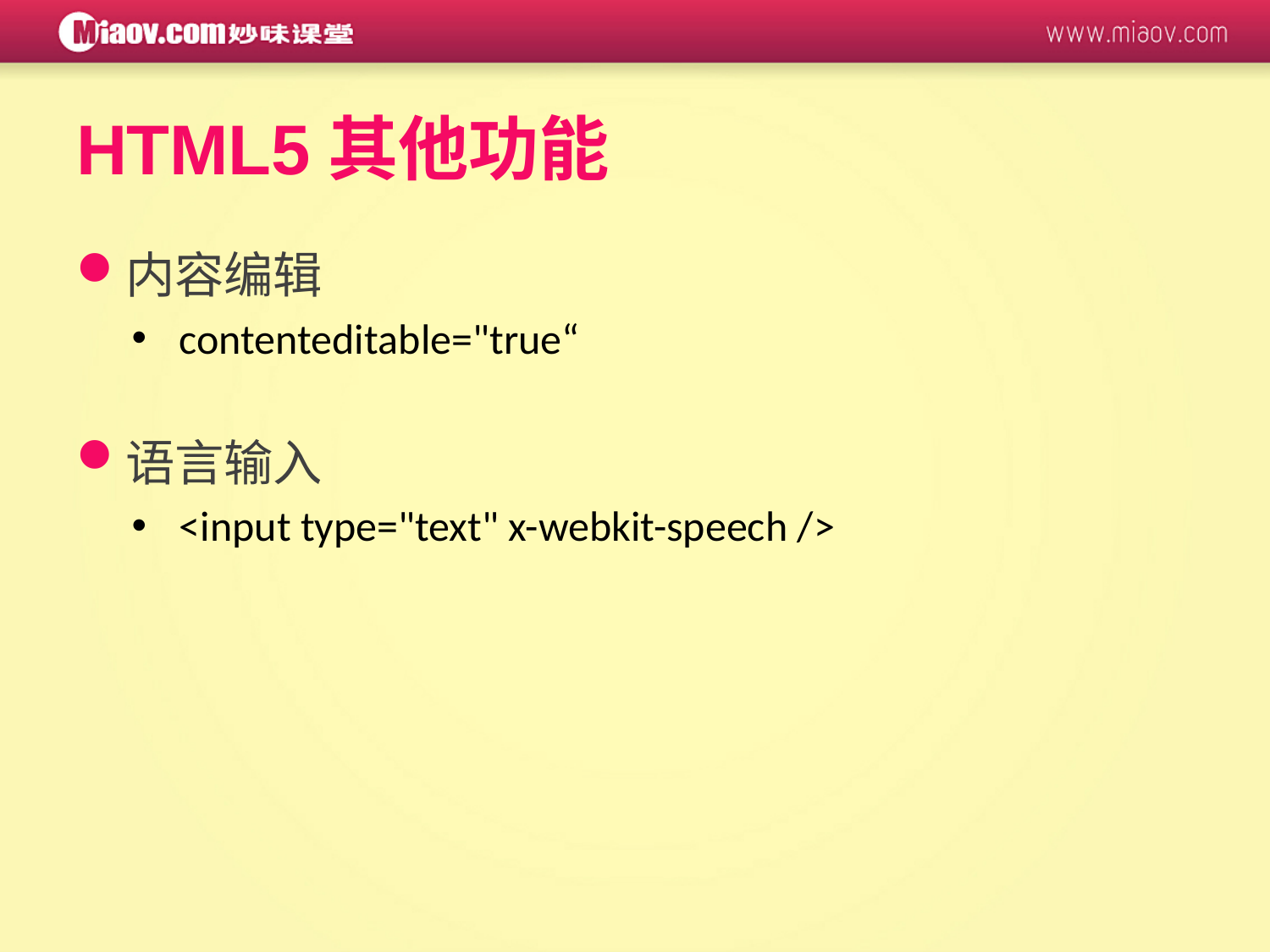

HTML5其他功能
内容编辑
contenteditable="true“

语言输入
<input type="text" x-webkit-speech />